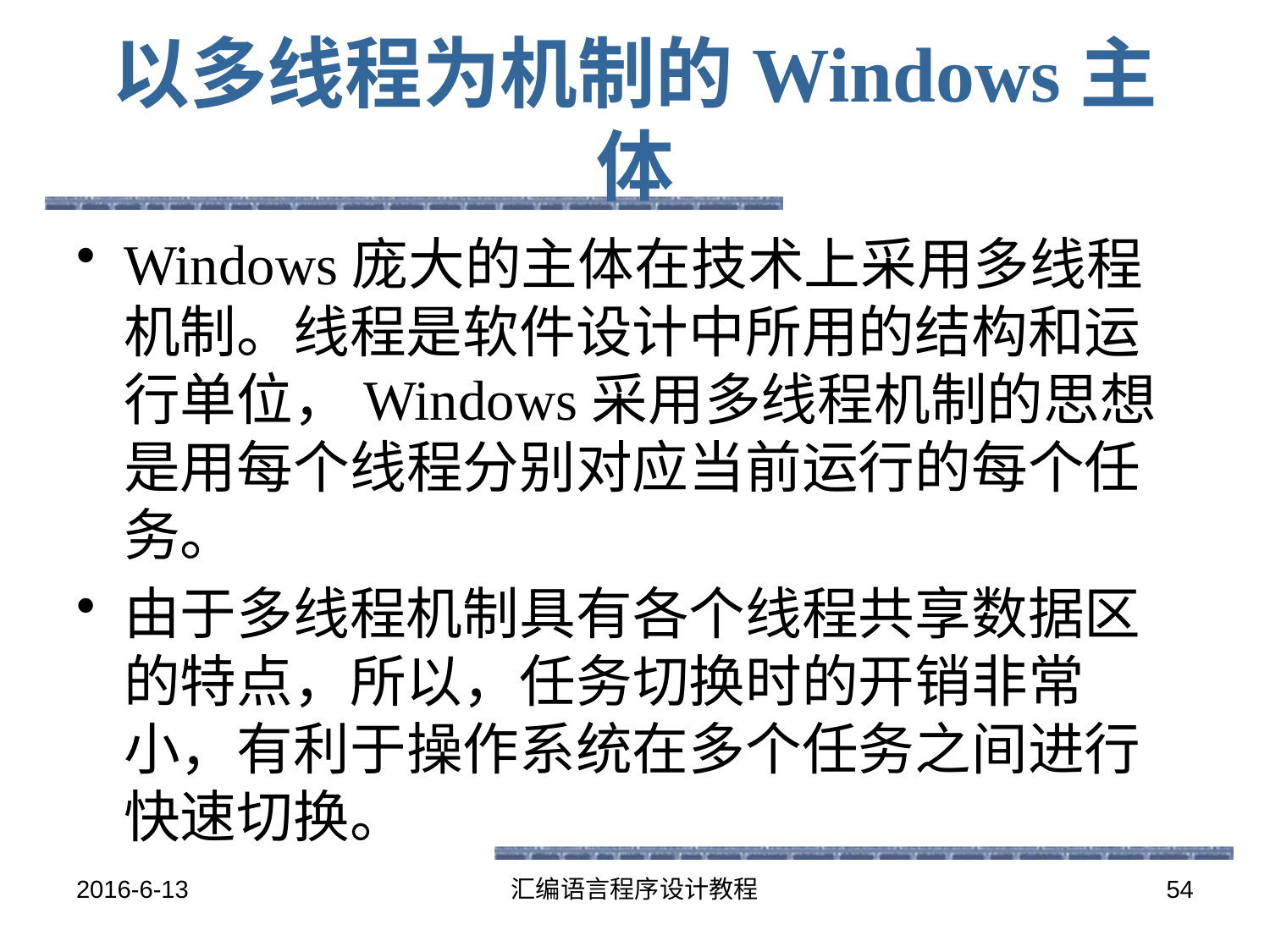

# 以多线程为机制的Windows主体
Windows庞大的主体在技术上采用多线程机制。线程是软件设计中所用的结构和运行单位，Windows采用多线程机制的思想是用每个线程分别对应当前运行的每个任务。
由于多线程机制具有各个线程共享数据区的特点，所以，任务切换时的开销非常小，有利于操作系统在多个任务之间进行快速切换。
2016-6-13
汇编语言程序设计教程
54